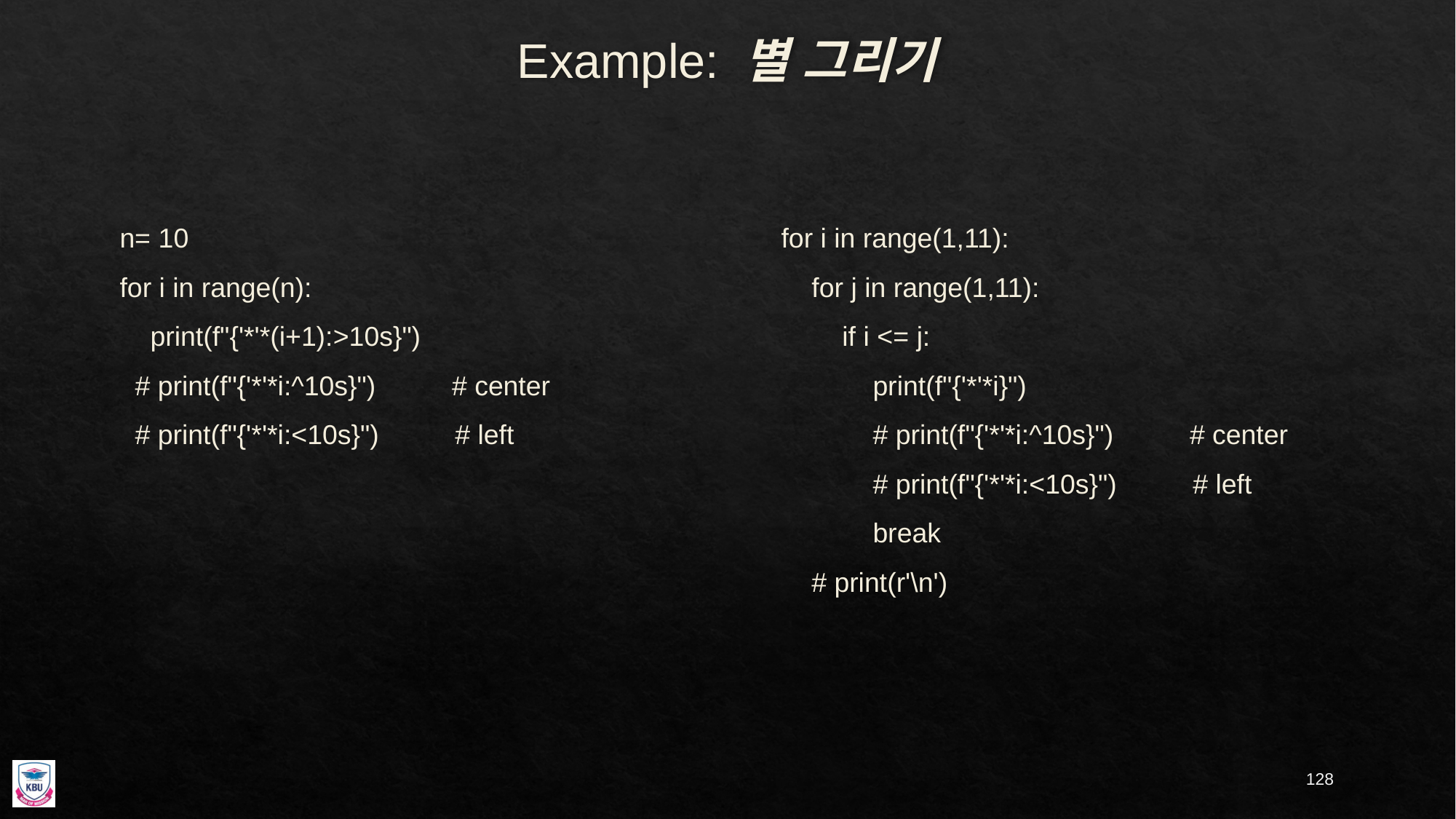

# Example: 별 그리기
n= 10
for i in range(n):
    print(f"{'*'*(i+1):>10s}")
  # print(f"{'*'*i:^10s}")          # center
  # print(f"{'*'*i:<10s}")          # left
for i in range(1,11):
    for j in range(1,11):
        if i <= j:
            print(f"{'*'*i}")
            # print(f"{'*'*i:^10s}")          # center
            # print(f"{'*'*i:<10s}")          # left
            break
    # print(r'\n')
128